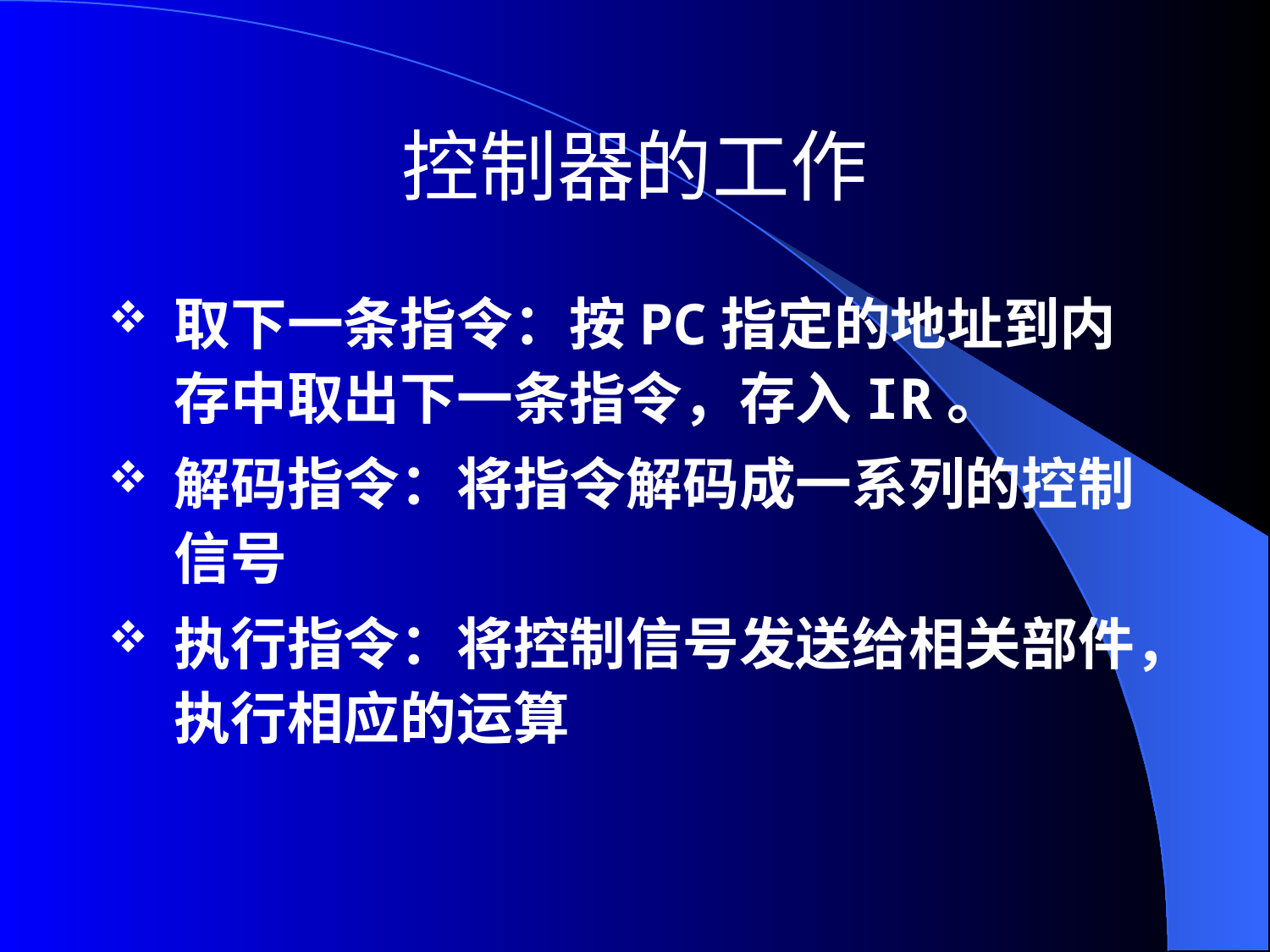

# 控制器的工作
取下一条指令：按PC指定的地址到内存中取出下一条指令，存入IR。
解码指令：将指令解码成一系列的控制信号
执行指令：将控制信号发送给相关部件，执行相应的运算